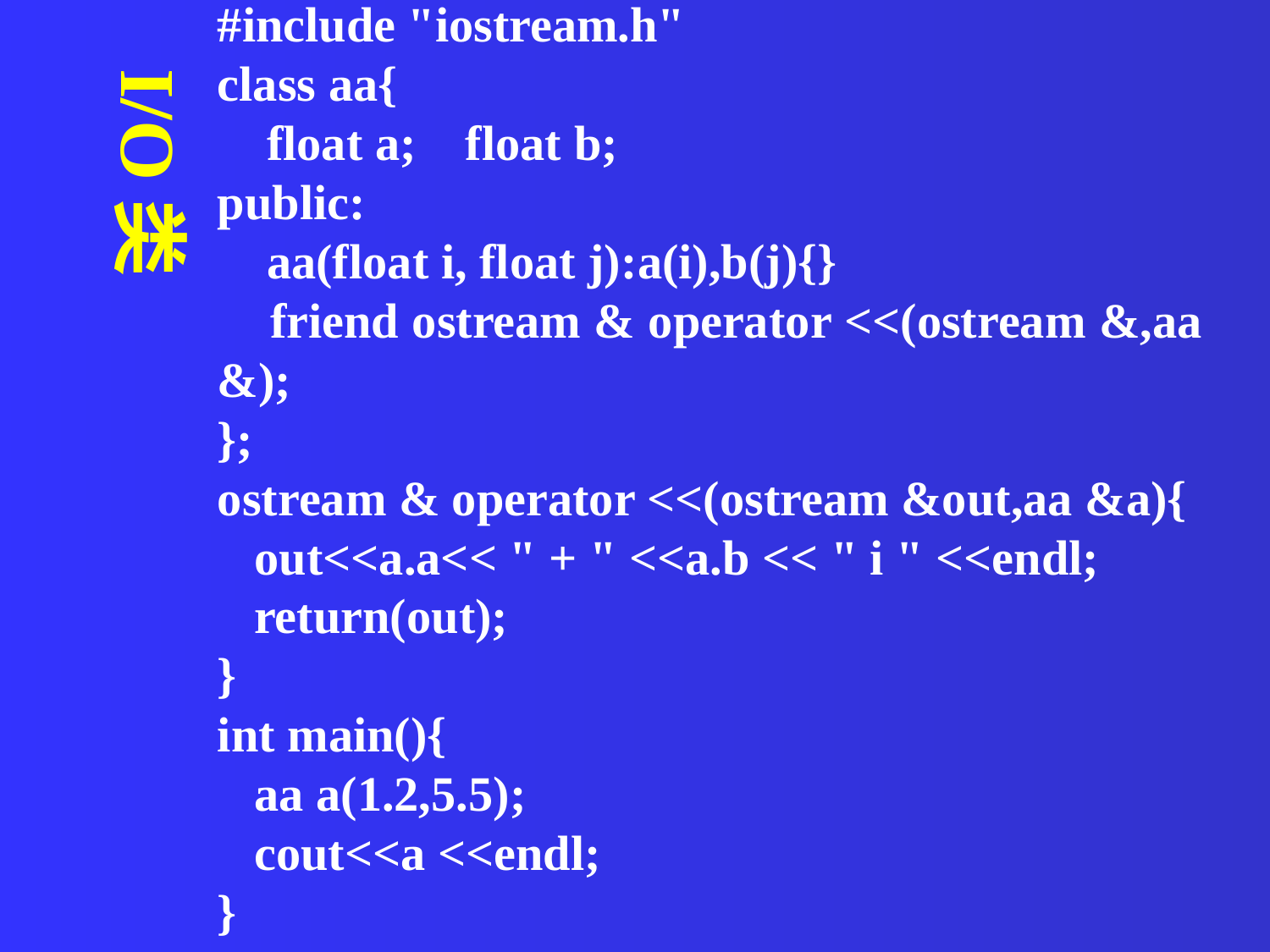

#include "iostream.h"
class aa{
    float a;    float b;
public:
    aa(float i, float j):a(i),b(j){}
    friend ostream & operator <<(ostream &,aa &);
};
ostream & operator <<(ostream &out,aa &a){
   out<<a.a<< " + " <<a.b << " i " <<endl;
   return(out);
}
int main(){
   aa a(1.2,5.5);
   cout<<a <<endl;
}
I/O类